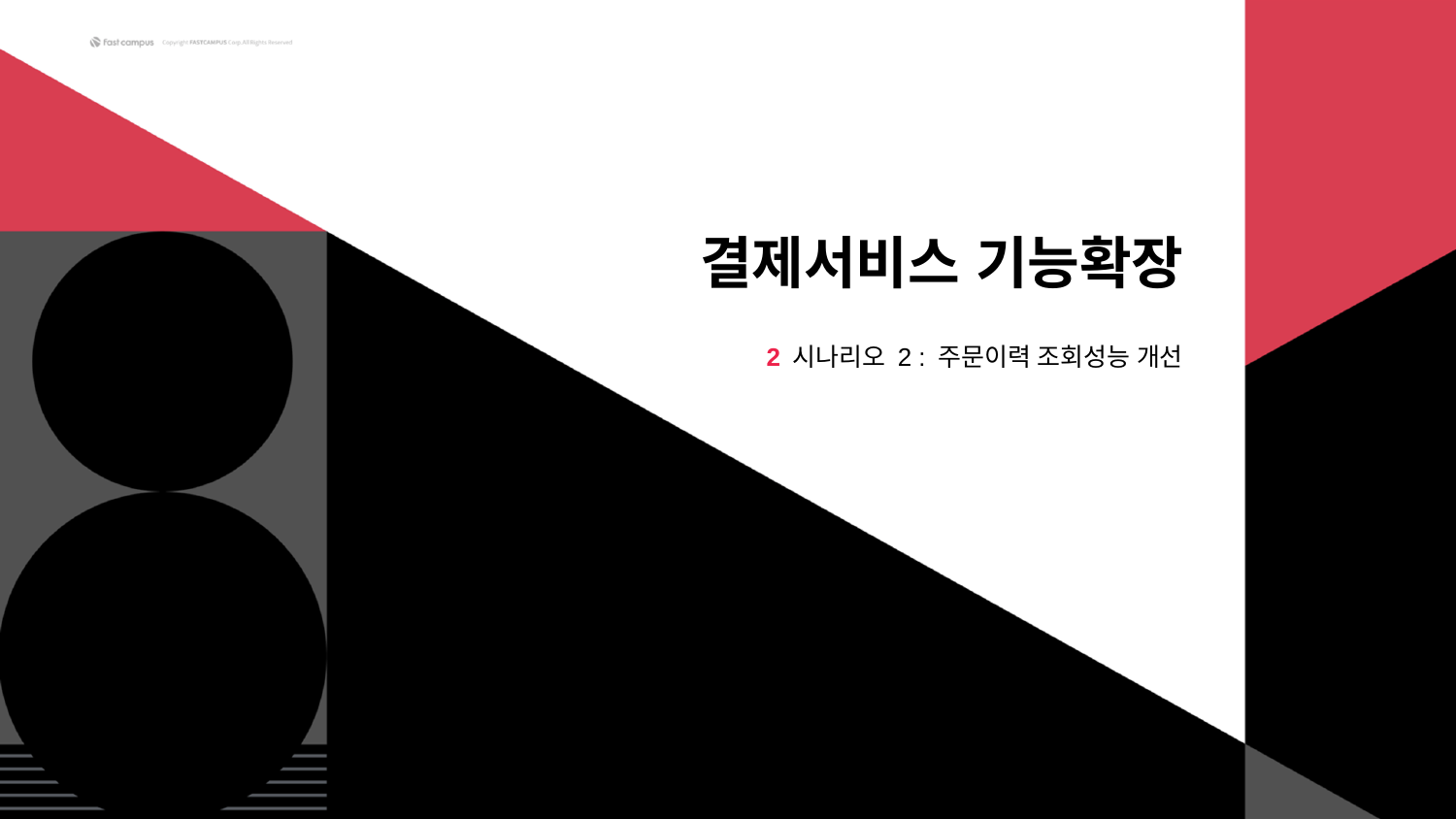

# 결제서비스 기능확장
2 시나리오 2 : 주문이력 조회성능 개선